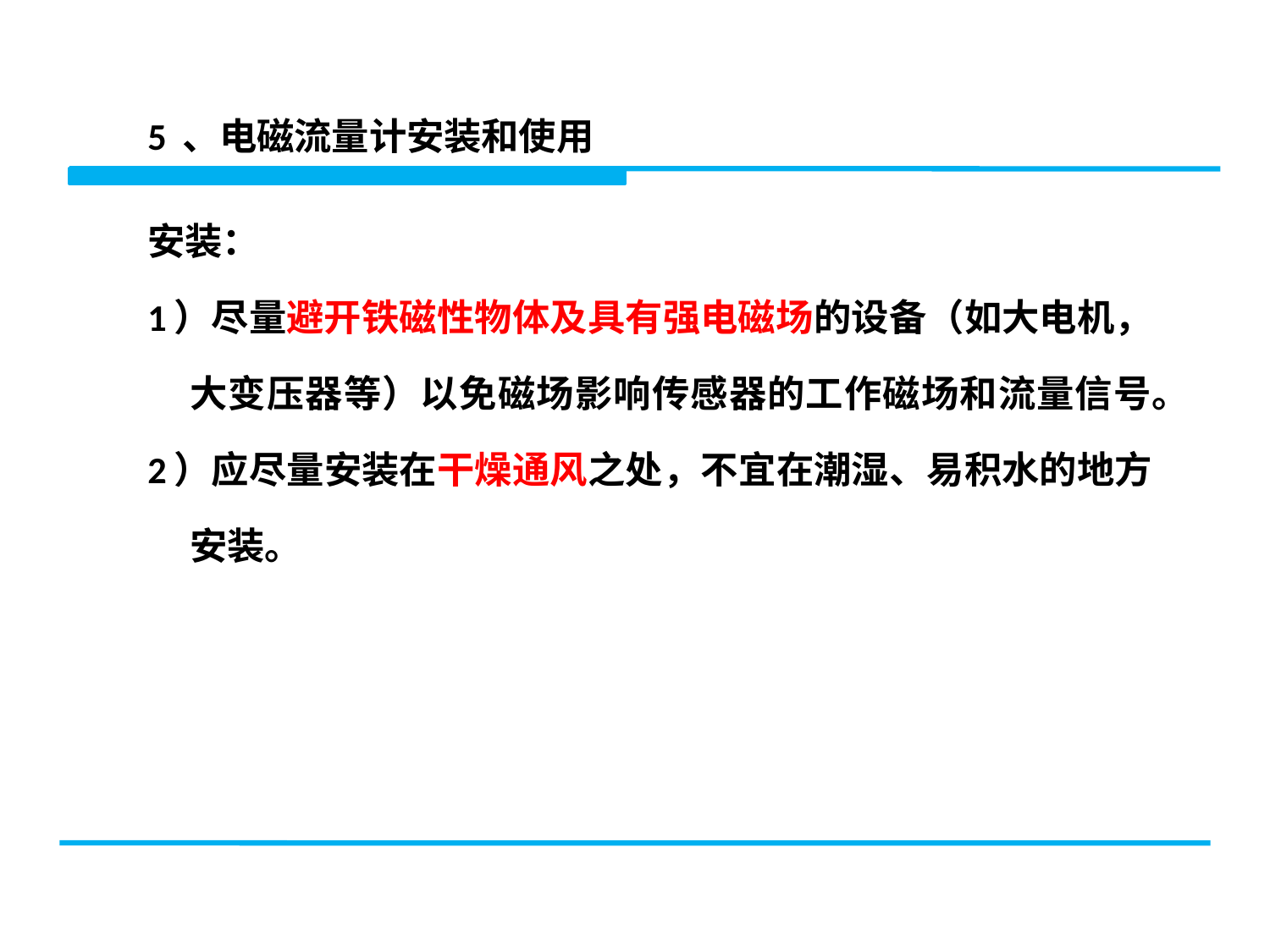

5 、电磁流量计安装和使用

安装：
1）尽量避开铁磁性物体及具有强电磁场的设备（如大电机，大变压器等）以免磁场影响传感器的工作磁场和流量信号。
2）应尽量安装在干燥通风之处，不宜在潮湿、易积水的地方安装。